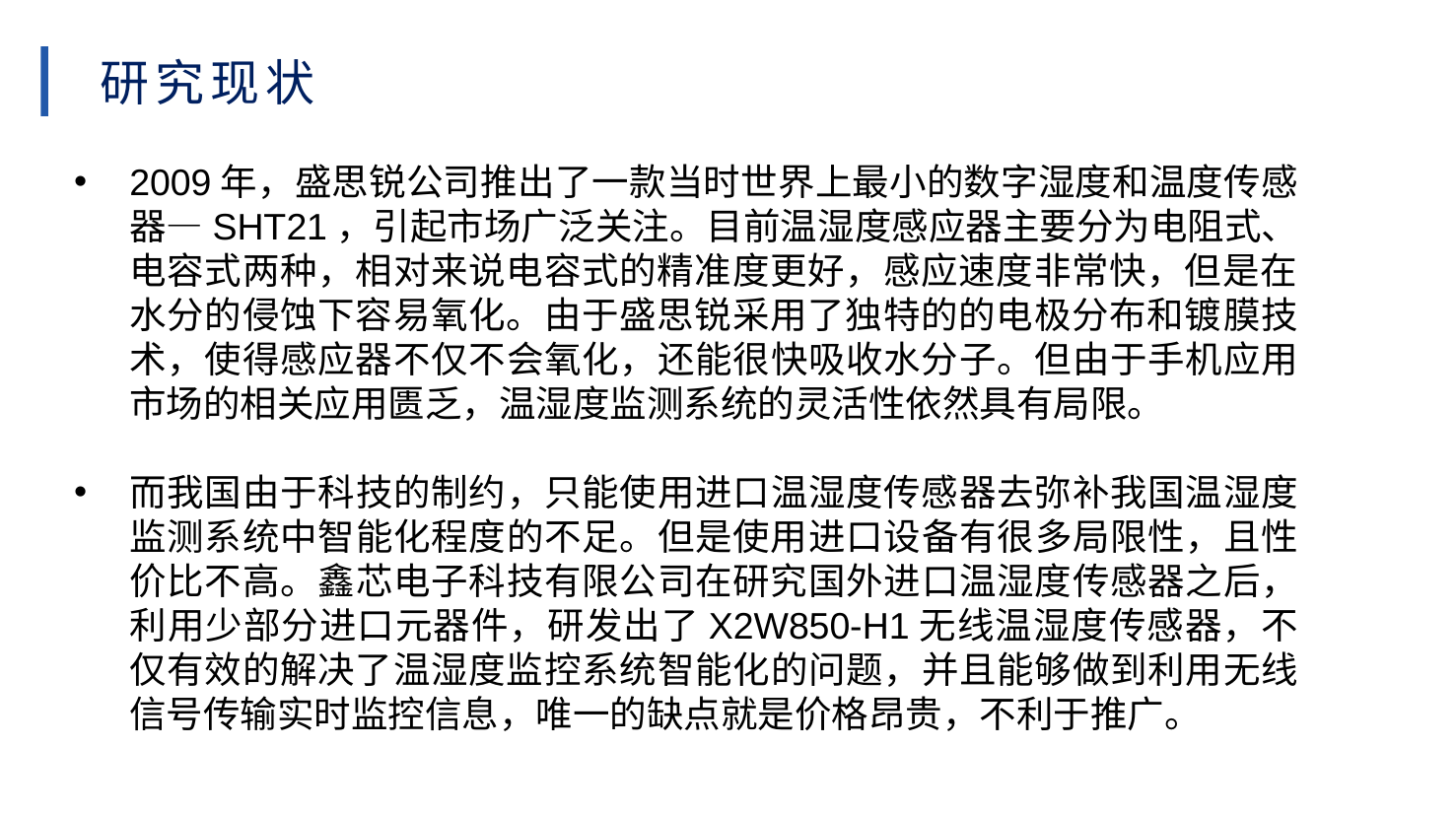

研究现状
2009年，盛思锐公司推出了一款当时世界上最小的数字湿度和温度传感器—SHT21，引起市场广泛关注。目前温湿度感应器主要分为电阻式、电容式两种，相对来说电容式的精准度更好，感应速度非常快，但是在水分的侵蚀下容易氧化。由于盛思锐采用了独特的的电极分布和镀膜技术，使得感应器不仅不会氧化，还能很快吸收水分子。但由于手机应用市场的相关应用匮乏，温湿度监测系统的灵活性依然具有局限。

而我国由于科技的制约，只能使用进口温湿度传感器去弥补我国温湿度监测系统中智能化程度的不足。但是使用进口设备有很多局限性，且性价比不高。鑫芯电子科技有限公司在研究国外进口温湿度传感器之后，利用少部分进口元器件，研发出了X2W850-H1无线温湿度传感器，不仅有效的解决了温湿度监控系统智能化的问题，并且能够做到利用无线信号传输实时监控信息，唯一的缺点就是价格昂贵，不利于推广。